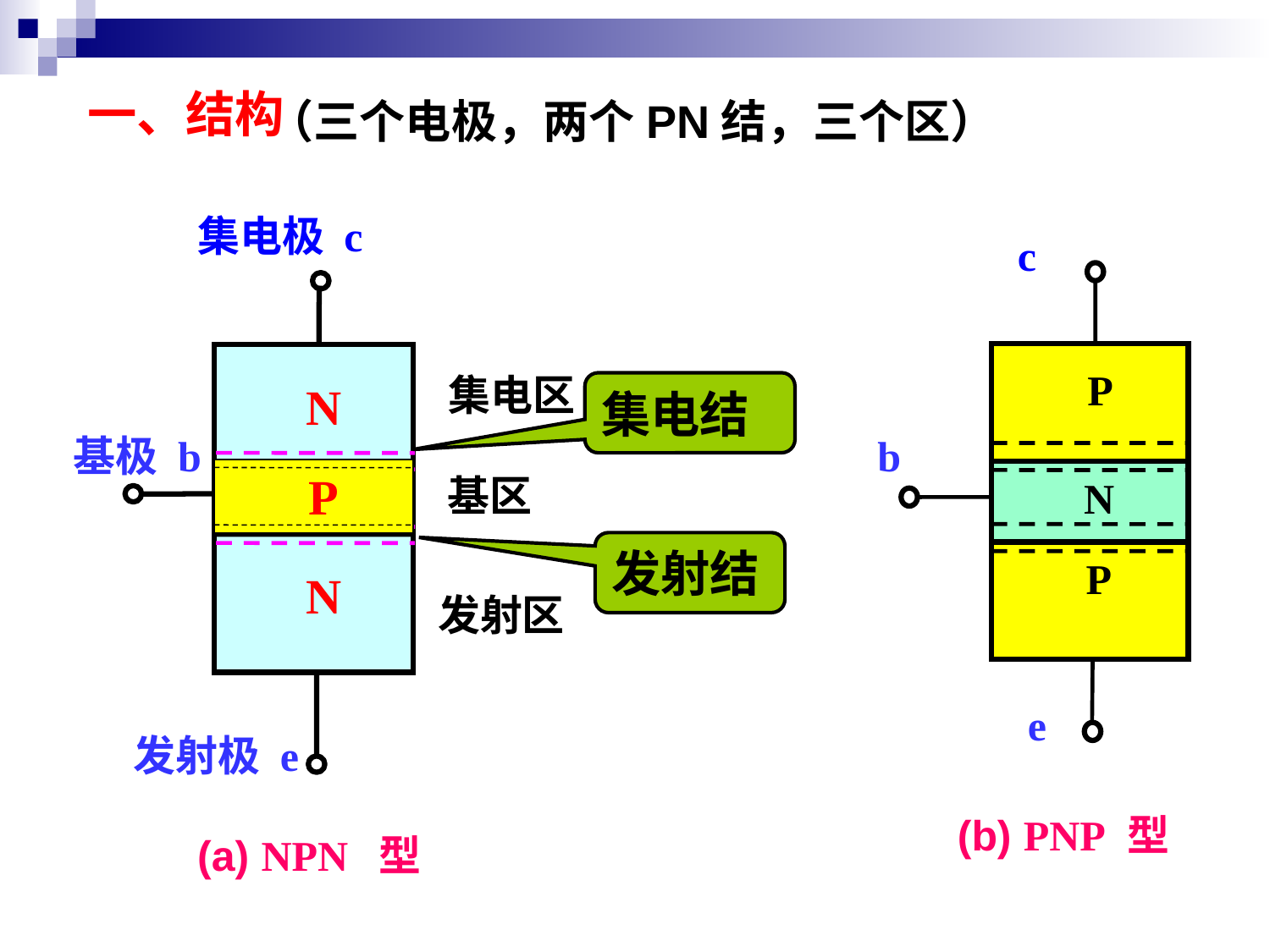

一、结构
（三个电极，两个PN结，三个区）
集电极 c
c

P
N

N

N

P

N

P

N

集电区
集电结
基极 b
b
基区
发射结
发射区
e
发射极 e
(b) PNP 型
(a) NPN  型

47